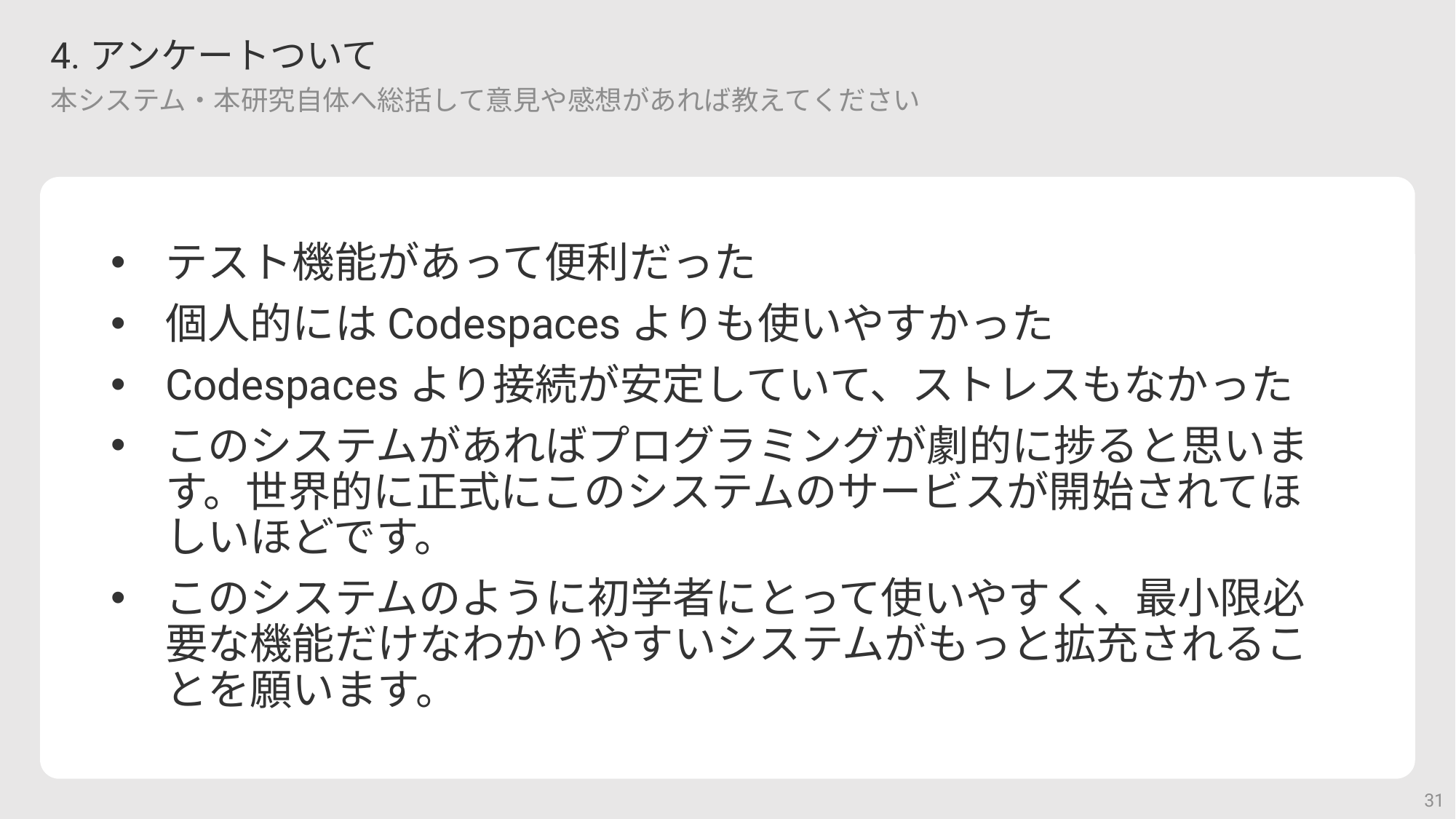

# 4.アンケートついて
本システム・本研究自体へ総括して意見や感想があれば教えてください
テスト機能があって便利だった
個人的にはCodespacesよりも使いやすかった
Codespacesより接続が安定していて、ストレスもなかった
このシステムがあればプログラミングが劇的に捗ると思います。世界的に正式にこのシステムのサービスが開始されてほしいほどです。
このシステムのように初学者にとって使いやすく、最小限必要な機能だけなわかりやすいシステムがもっと拡充されることを願います。
31